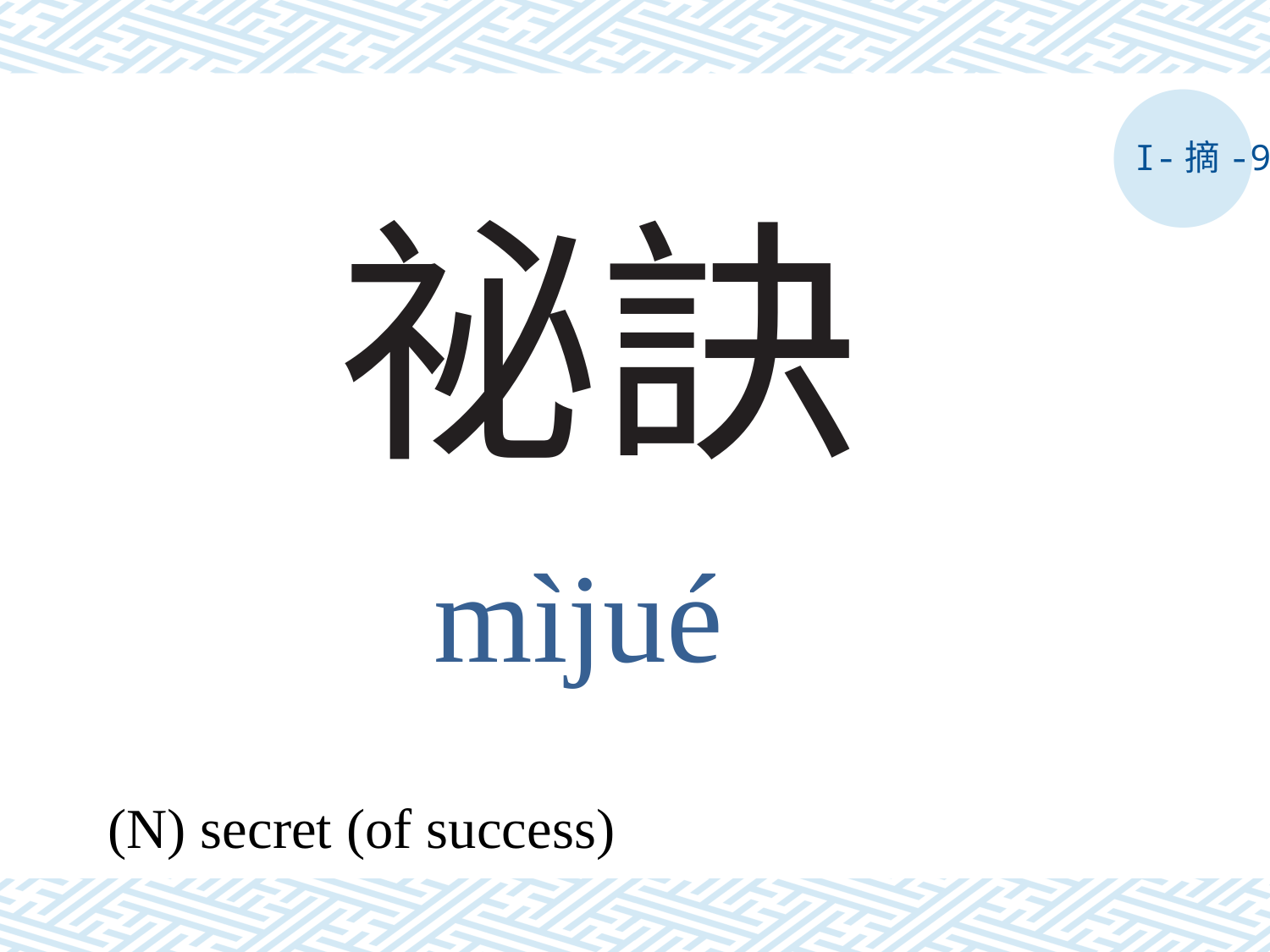

I-摘-9

# 祕訣
mìjué
(N) secret (of success)